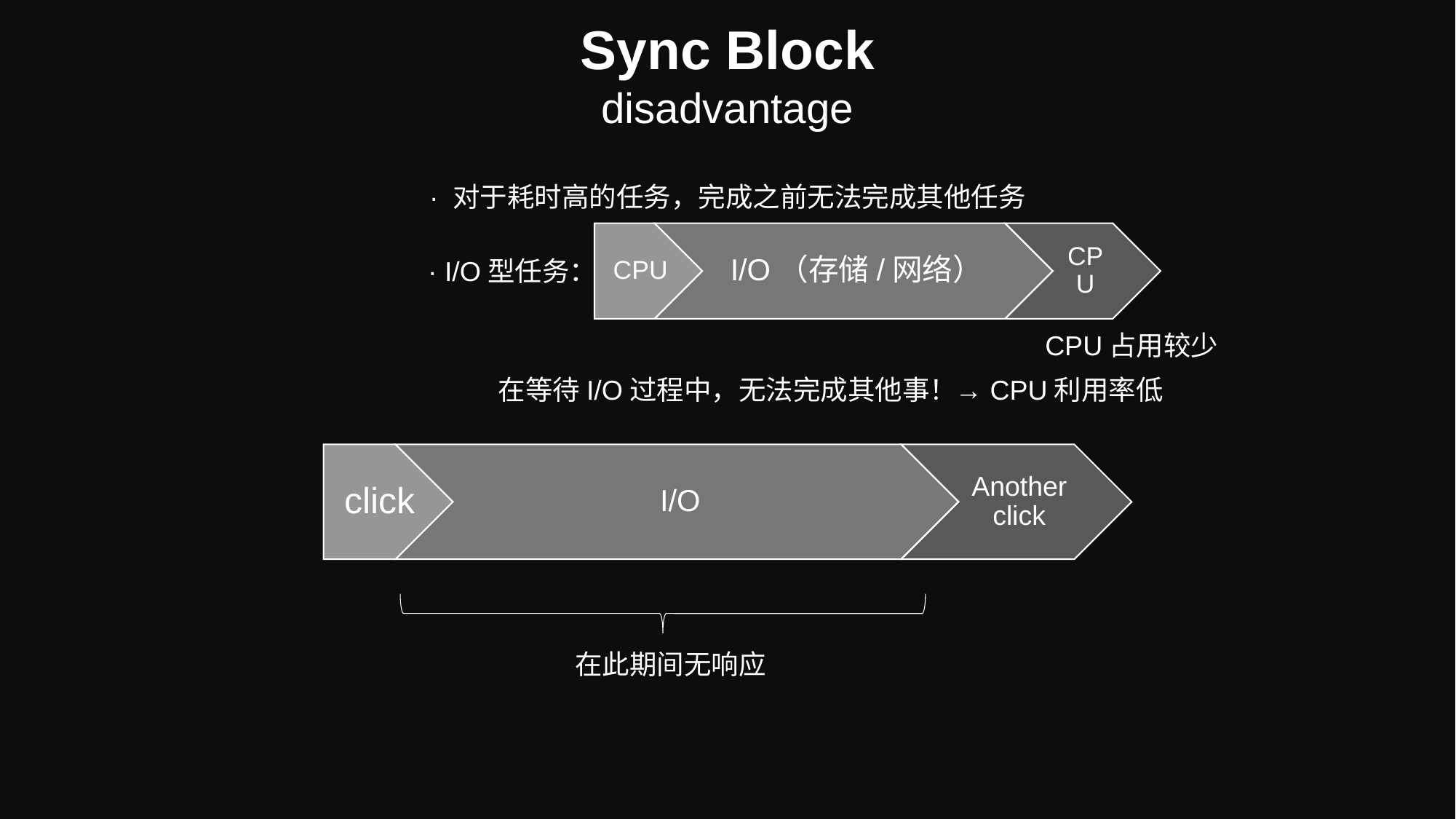

Sync Block
disadvantage
· 对于耗时高的任务，完成之前无法完成其他任务
CPU
I/O（存储/网络）
CPU
· I/O型任务：
CPU占用较少

在等待I/O过程中，无法完成其他事！
→ CPU利用率低
click
I/O
Anotherclick
在此期间无响应